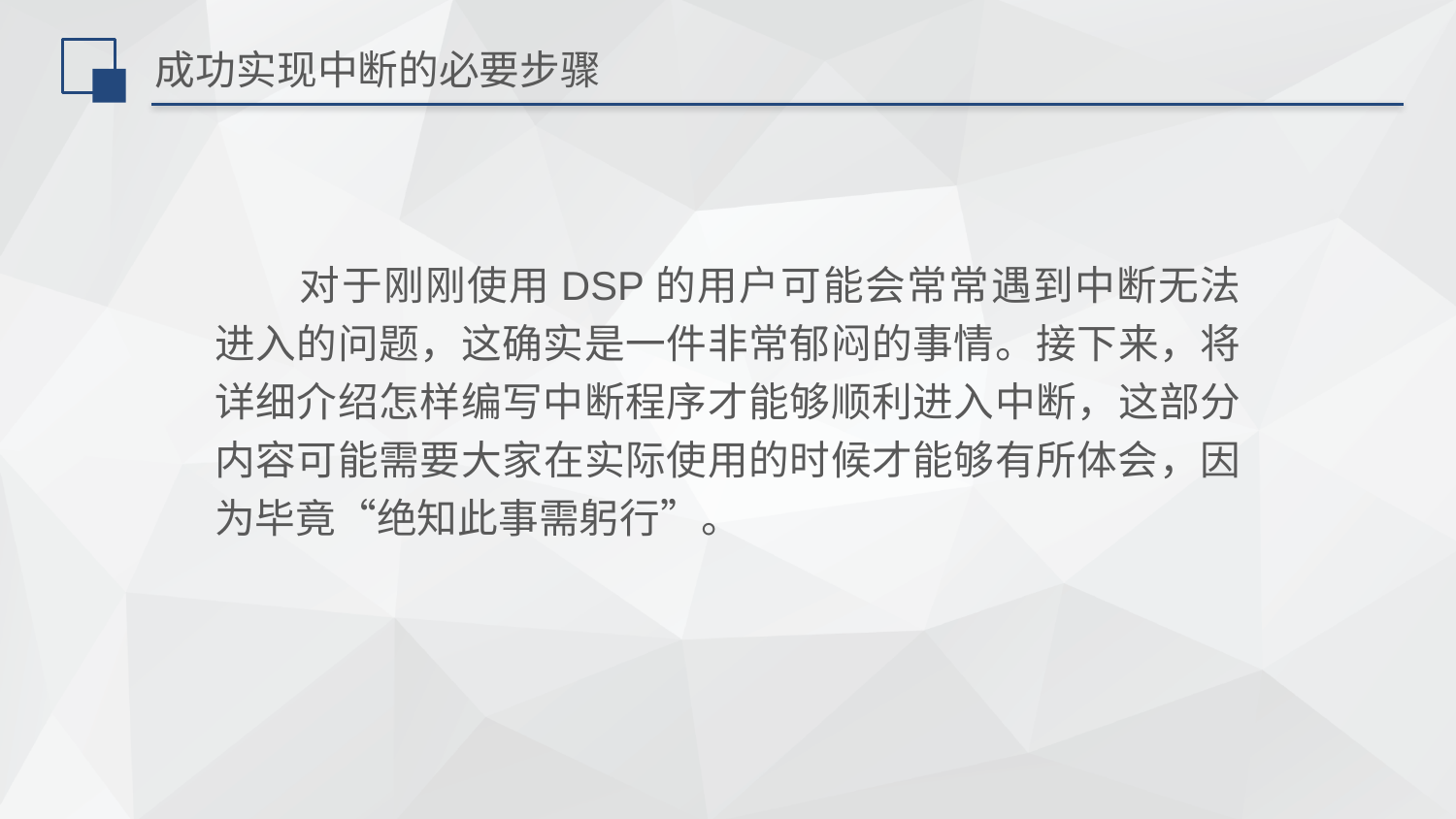

# 成功实现中断的必要步骤
对于刚刚使用DSP的用户可能会常常遇到中断无法进入的问题，这确实是一件非常郁闷的事情。接下来，将详细介绍怎样编写中断程序才能够顺利进入中断，这部分内容可能需要大家在实际使用的时候才能够有所体会，因为毕竟“绝知此事需躬行”。